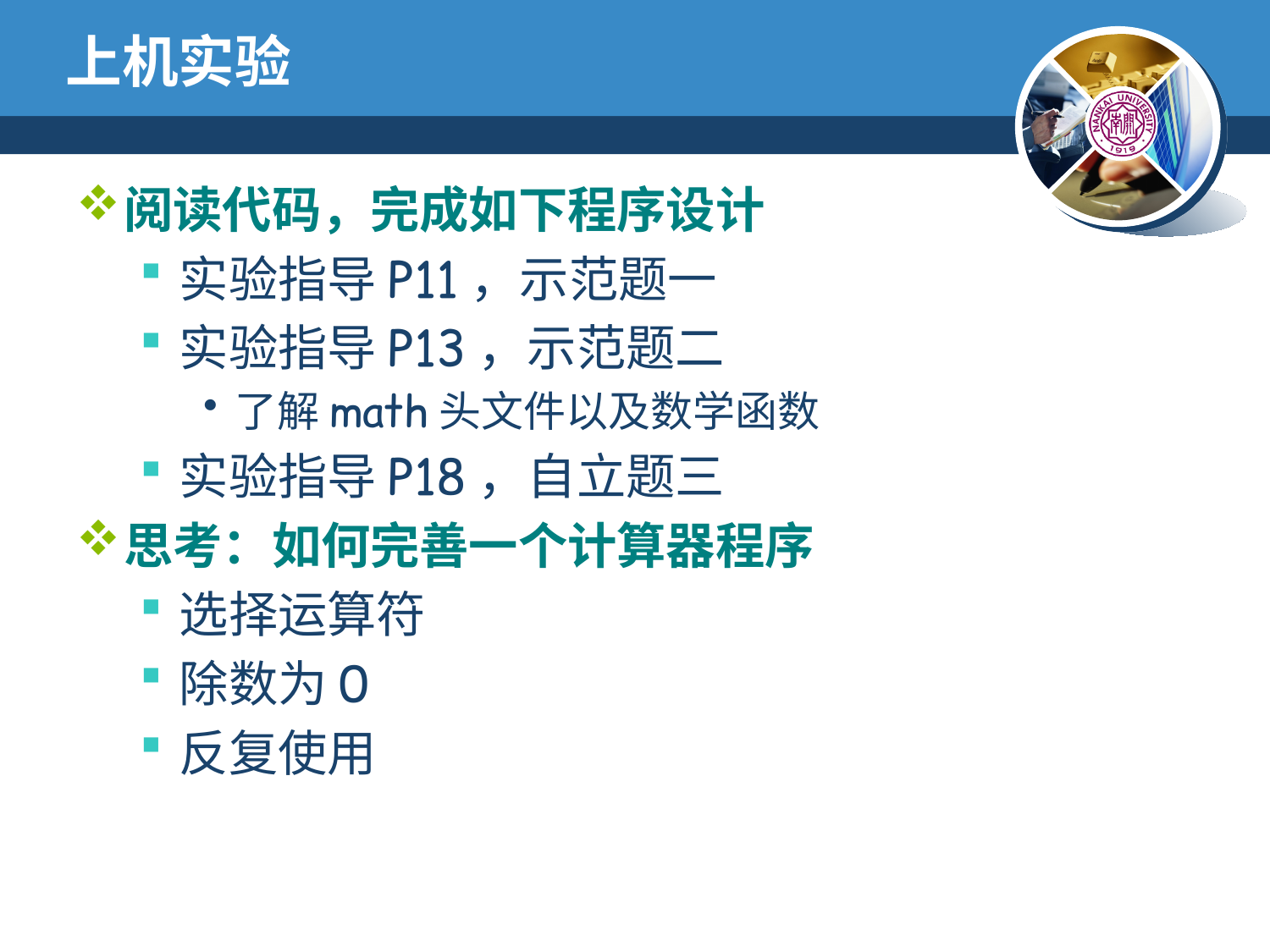

# 上机实验
阅读代码，完成如下程序设计
实验指导P11，示范题一
实验指导P13，示范题二
了解math头文件以及数学函数
实验指导P18，自立题三
思考：如何完善一个计算器程序
选择运算符
除数为0
反复使用